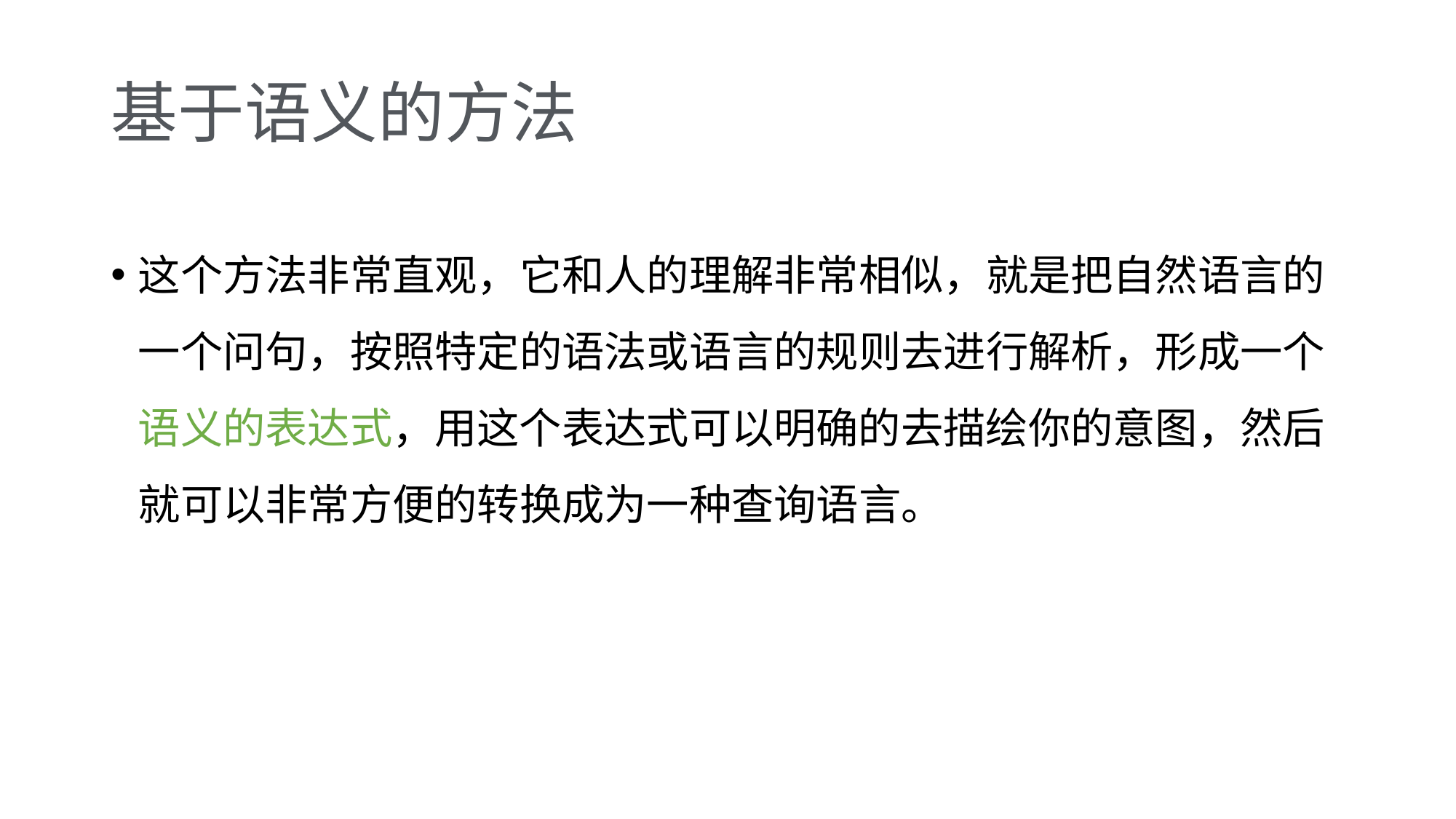

# 基于语义的方法

这个方法非常直观，它和人的理解非常相似，就是把自然语言的一个问句，按照特定的语法或语言的规则去进行解析，形成一个语义的表达式，用这个表达式可以明确的去描绘你的意图，然后就可以非常方便的转换成为一种查询语言。